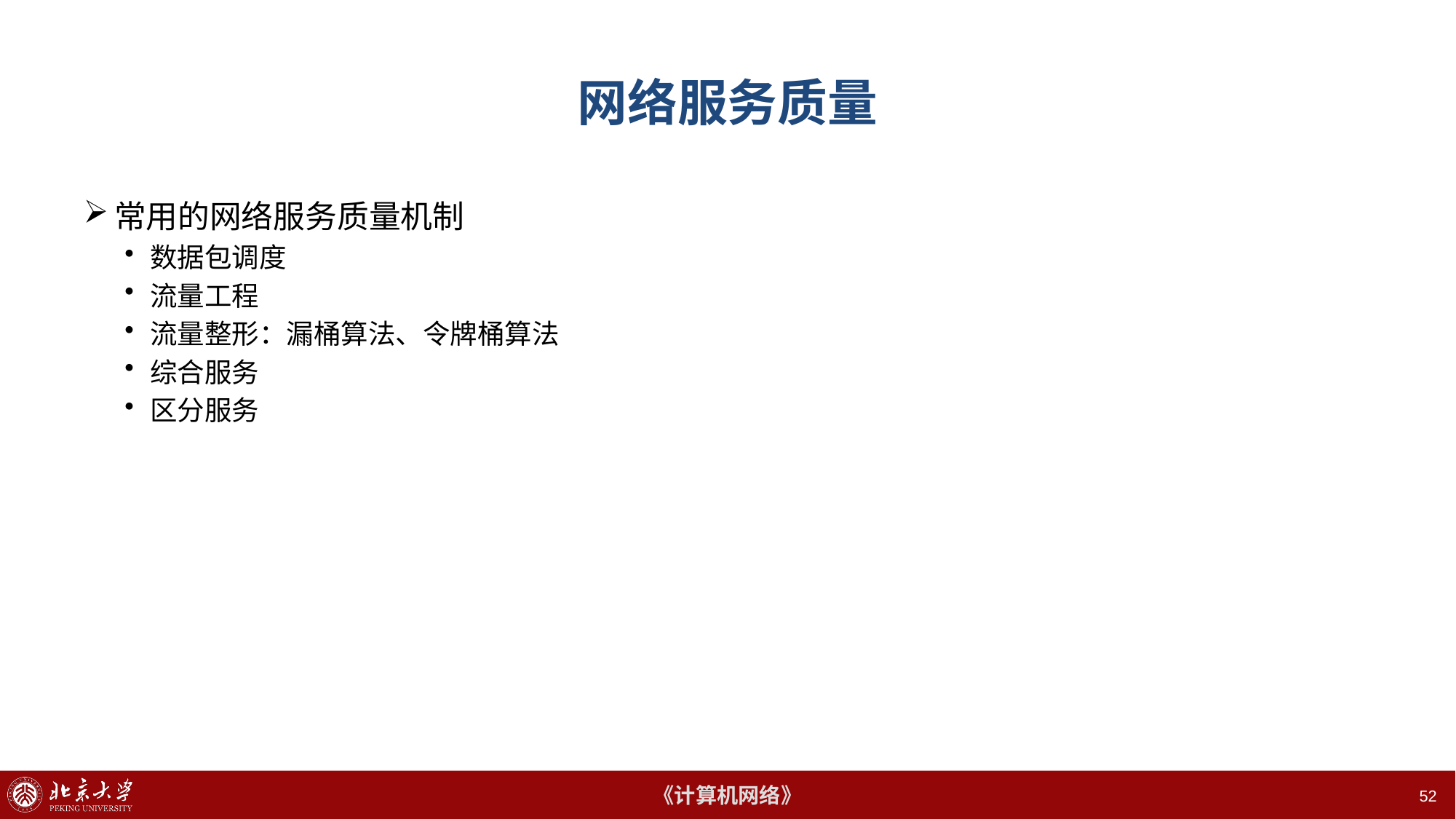

# 网络服务质量
常用的网络服务质量机制
数据包调度
流量工程
流量整形：漏桶算法、令牌桶算法
综合服务
区分服务
52